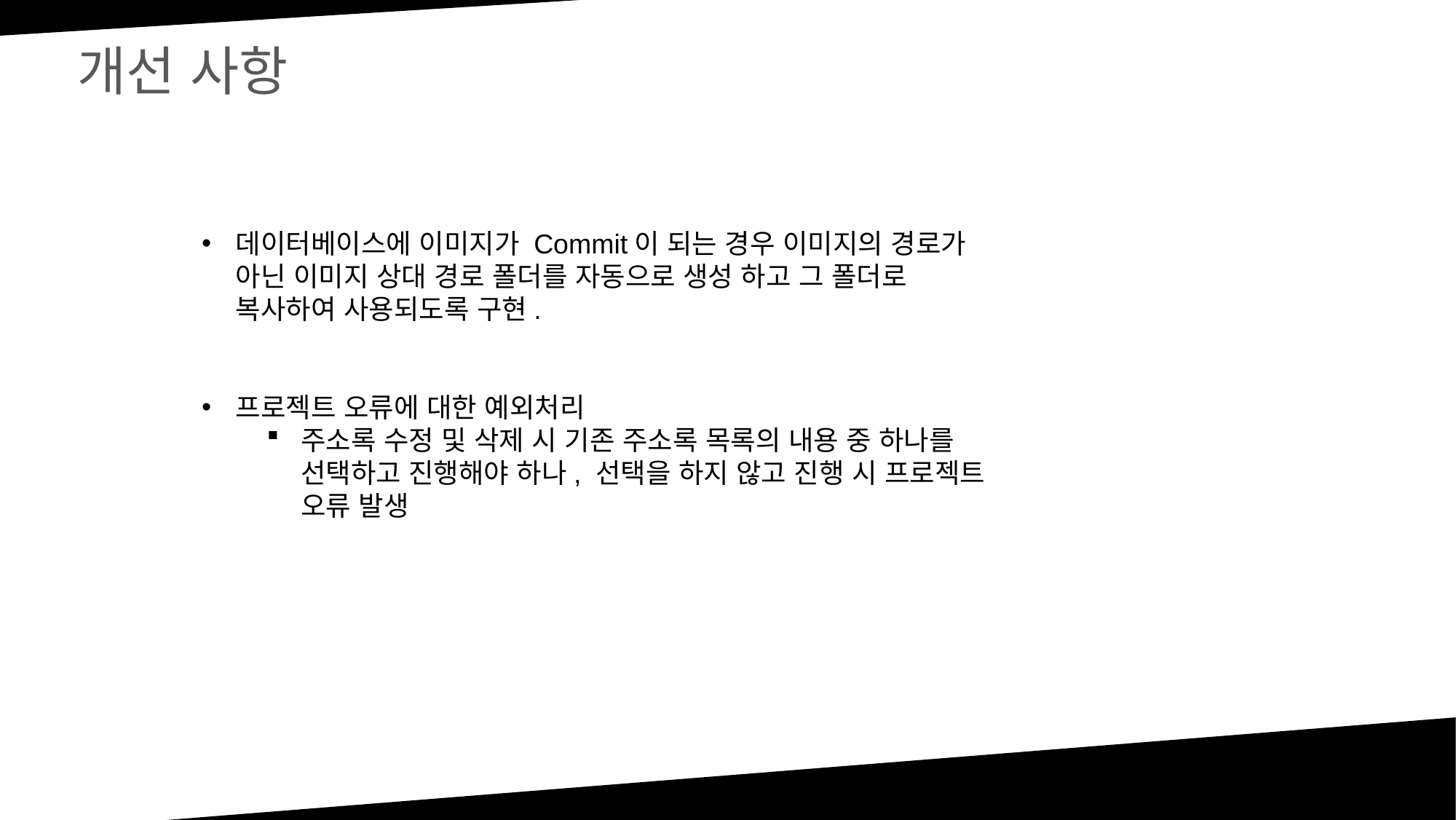

개선 사항
데이터베이스에 이미지가 Commit이 되는 경우 이미지의 경로가 아닌 이미지 상대 경로 폴더를 자동으로 생성 하고 그 폴더로 복사하여 사용되도록 구현.

프로젝트 오류에 대한 예외처리
주소록 수정 및 삭제 시 기존 주소록 목록의 내용 중 하나를 선택하고 진행해야 하나, 선택을 하지 않고 진행 시 프로젝트 오류 발생